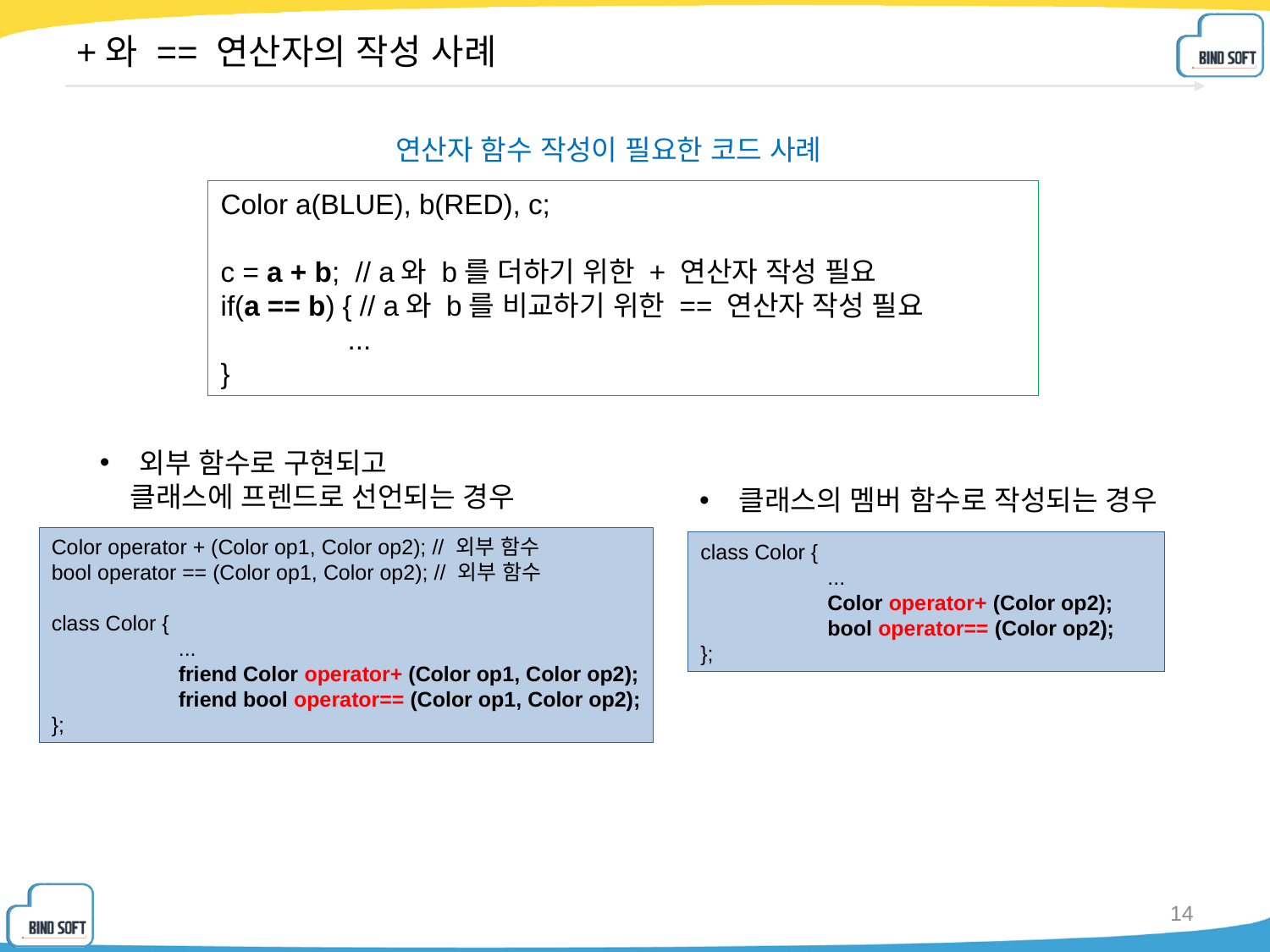

# +와 == 연산자의 작성 사례
연산자 함수 작성이 필요한 코드 사례
Color a(BLUE), b(RED), c;

c = a + b;  // a와 b를 더하기 위한 + 연산자 작성 필요
if(a == b) { // a와 b를 비교하기 위한 == 연산자 작성 필요
	...
}
외부 함수로 구현되고
   클래스에 프렌드로 선언되는 경우
클래스의 멤버 함수로 작성되는 경우
Color operator + (Color op1, Color op2); // 외부 함수
bool operator == (Color op1, Color op2); // 외부 함수

class Color {
	...
	friend Color operator+ (Color op1, Color op2);
	friend bool operator== (Color op1, Color op2);
};
class Color {
	...
	Color operator+ (Color op2);
	bool operator== (Color op2);
};
14